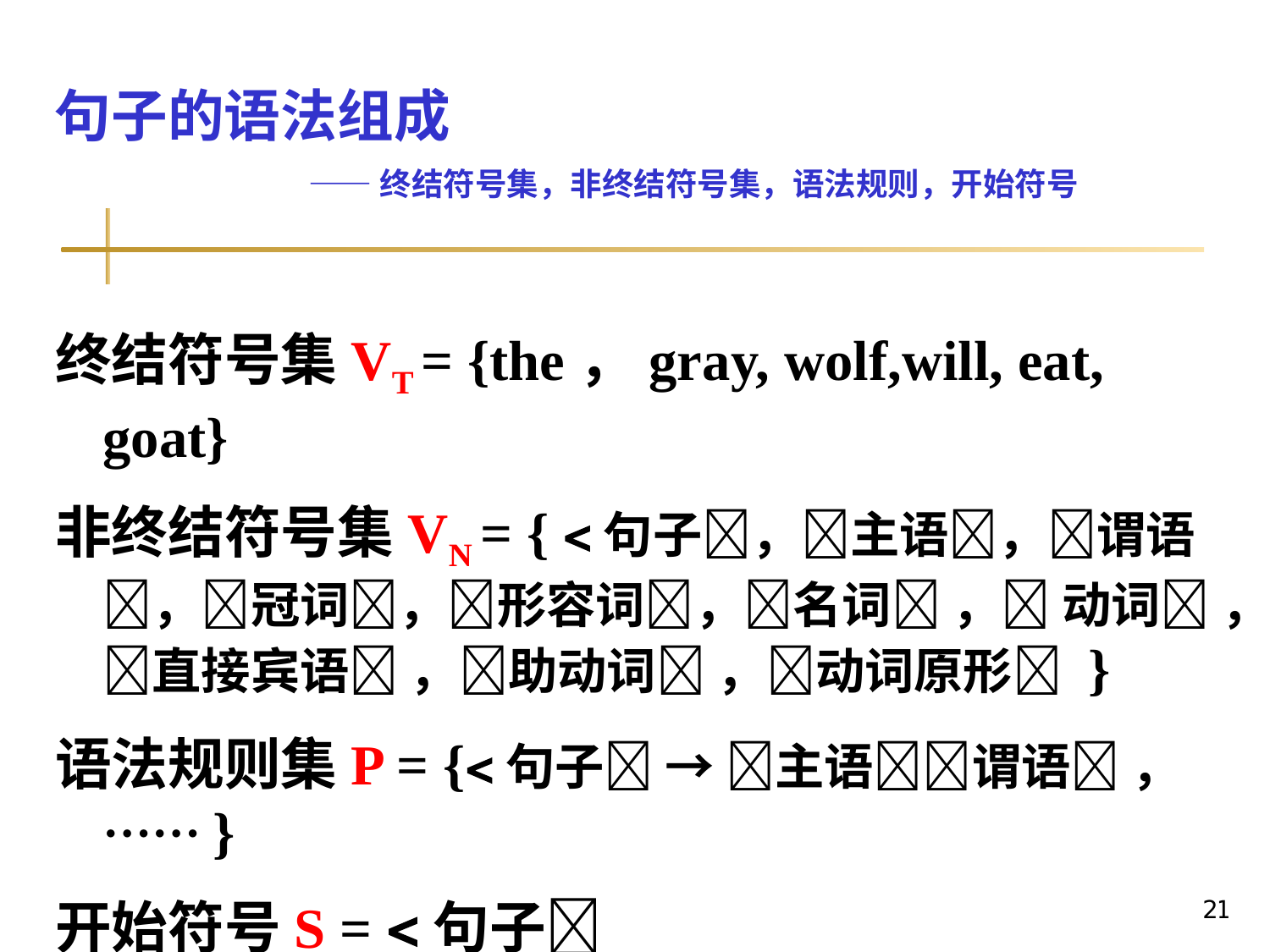

句子的语法组成
		——终结符号集，非终结符号集，语法规则，开始符号
终结符号集VT = {the，gray, wolf,will, eat,  goat}
非终结符号集VN = { <句子>，<主语>，<谓语>，<冠词>，<形容词>，<名词> ，< 动词> ，<直接宾语> ，<助动词> ，<动词原形> }
语法规则集P = {<句子> → <主语><谓语> ，……}
开始符号S = <句子>
21